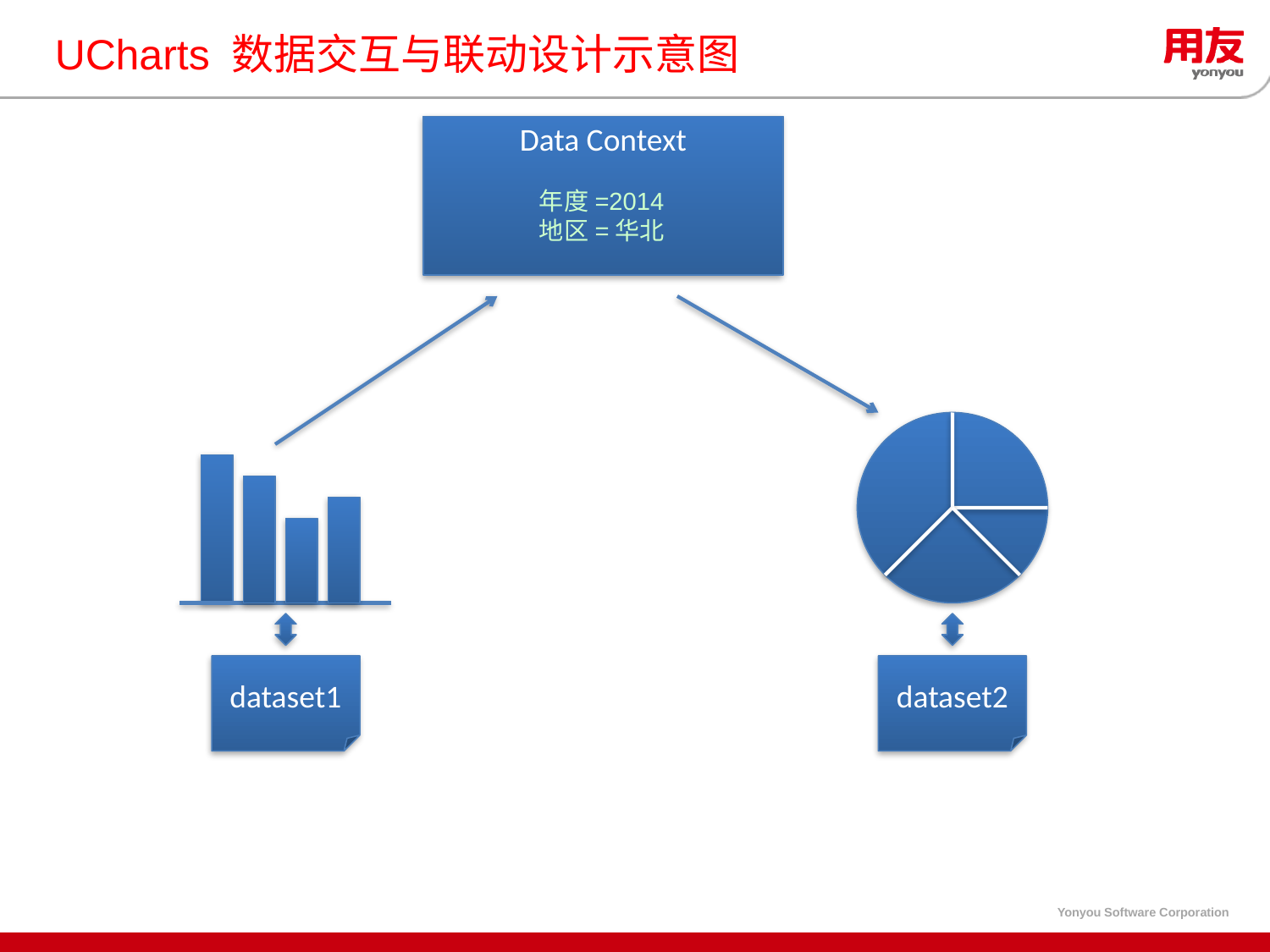

# UCharts 数据交互与联动设计示意图
Data Context

年度=2014
地区=华北

dataset1
dataset2